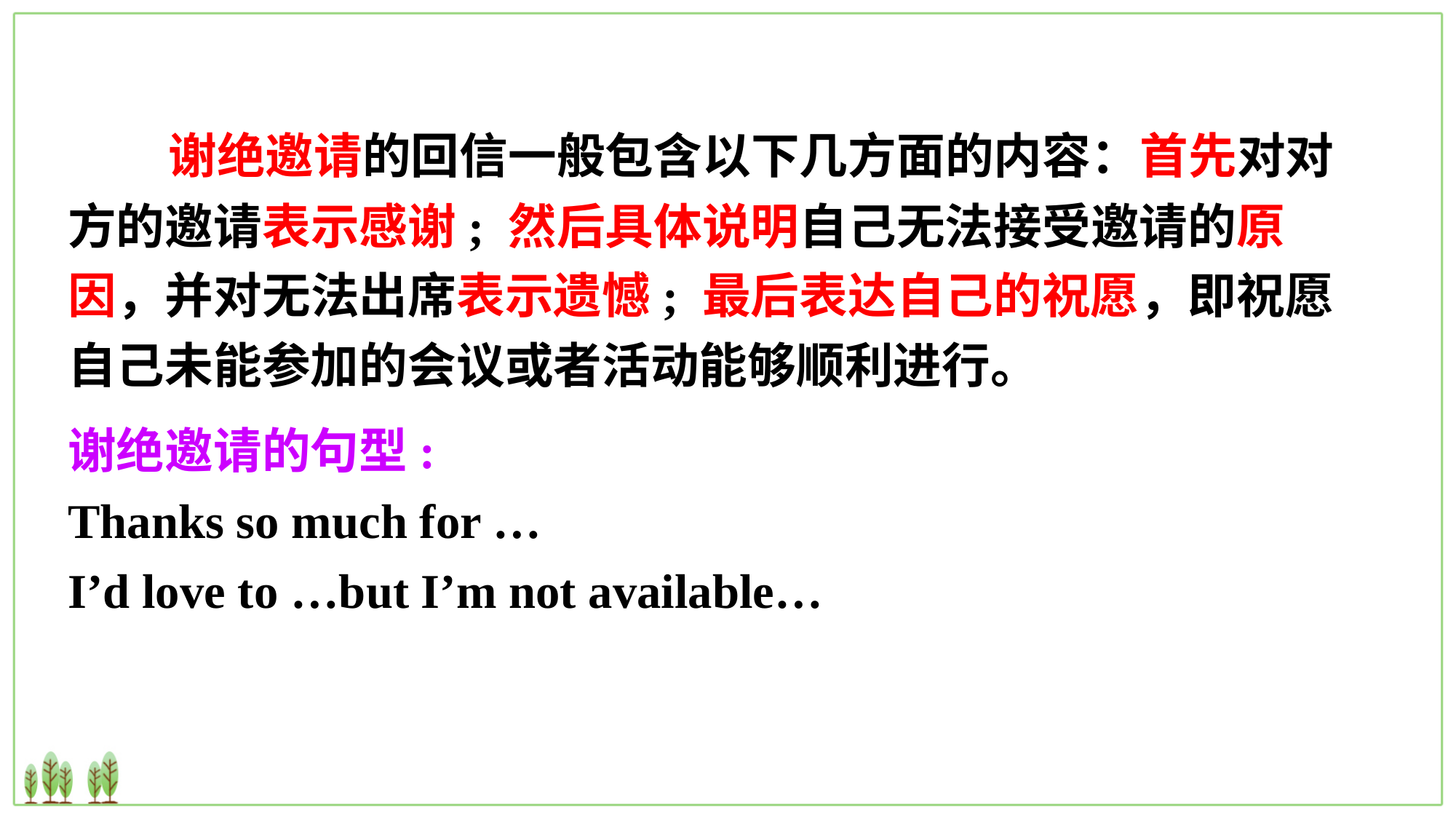

谢绝邀请的回信一般包含以下几方面的内容：首先对对方的邀请表示感谢; 然后具体说明自己无法接受邀请的原因，并对无法出席表示遗憾; 最后表达自己的祝愿，即祝愿自己未能参加的会议或者活动能够顺利进行。
谢绝邀请的句型:
Thanks so much for …
I’d love to …but I’m not available…